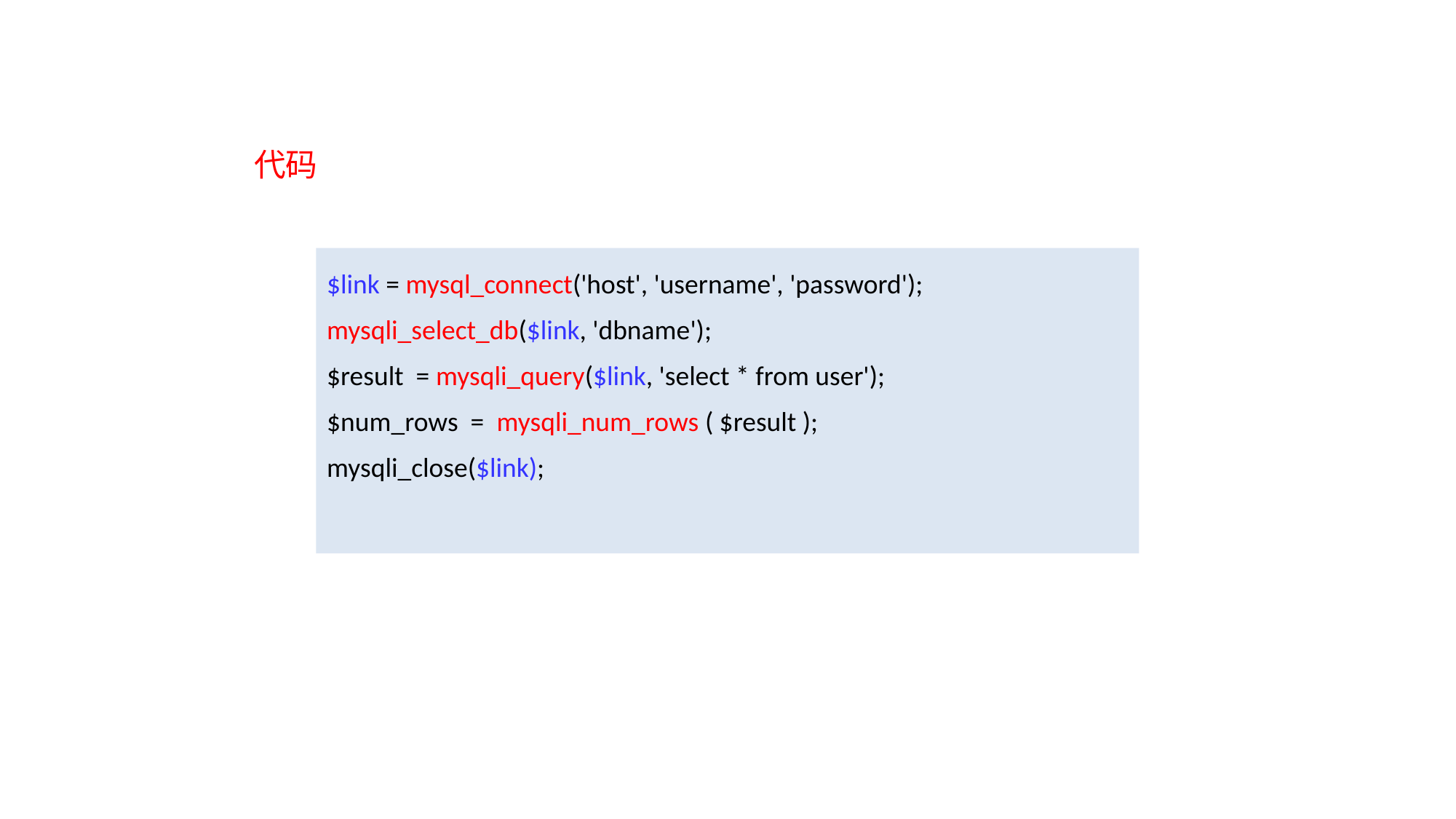

代码
$link = mysql_connect('host', 'username', 'password');
mysqli_select_db($link, 'dbname');
$result  = mysqli_query($link, 'select * from user');
$num_rows  =  mysqli_num_rows ( $result );
mysqli_close($link);